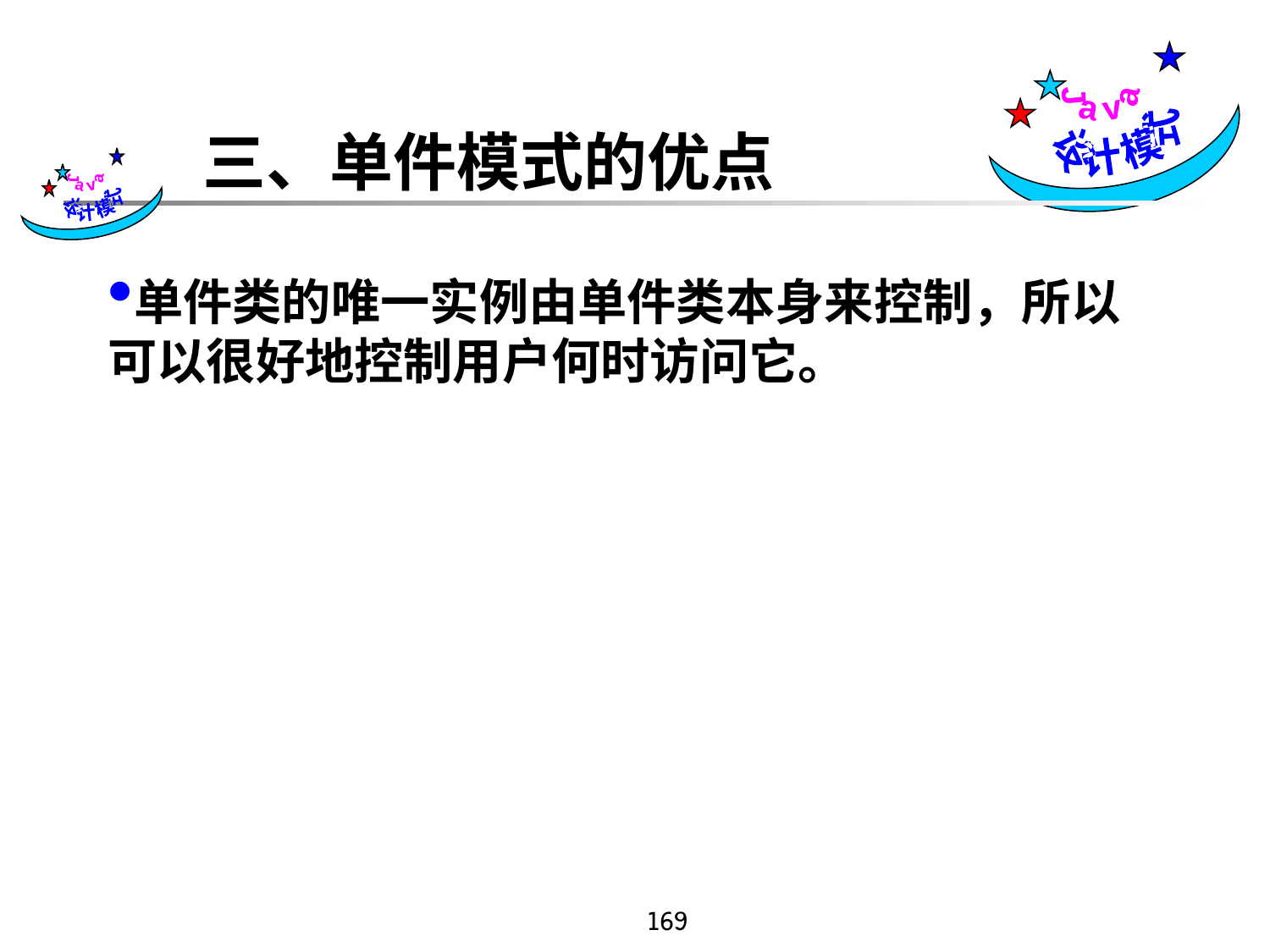

Java
设计模式

三、单件模式的优点

  Java
设计模式

单件类的唯一实例由单件类本身来控制，所以可以很好地控制用户何时访问它。

169